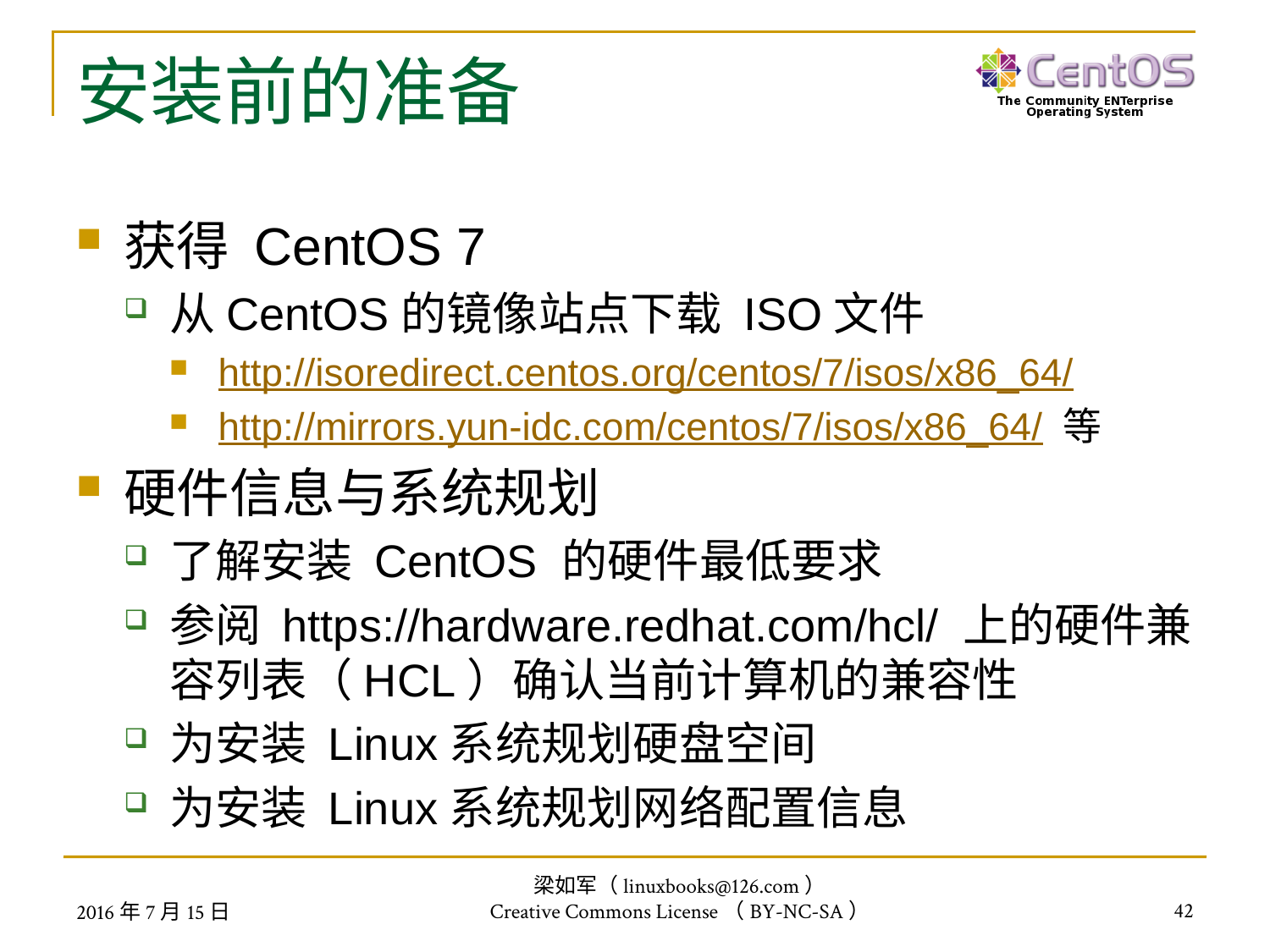

# 安装前的准备
获得 CentOS 7
从CentOS的镜像站点下载 ISO文件
http://isoredirect.centos.org/centos/7/isos/x86_64/
http://mirrors.yun-idc.com/centos/7/isos/x86_64/ 等
硬件信息与系统规划
了解安装 CentOS 的硬件最低要求
参阅 https://hardware.redhat.com/hcl/ 上的硬件兼容列表（HCL）确认当前计算机的兼容性
为安装 Linux系统规划硬盘空间
为安装 Linux系统规划网络配置信息
梁如军（linuxbooks@126.com）
Creative Commons License（BY-NC-SA）
2016年7月15日
42